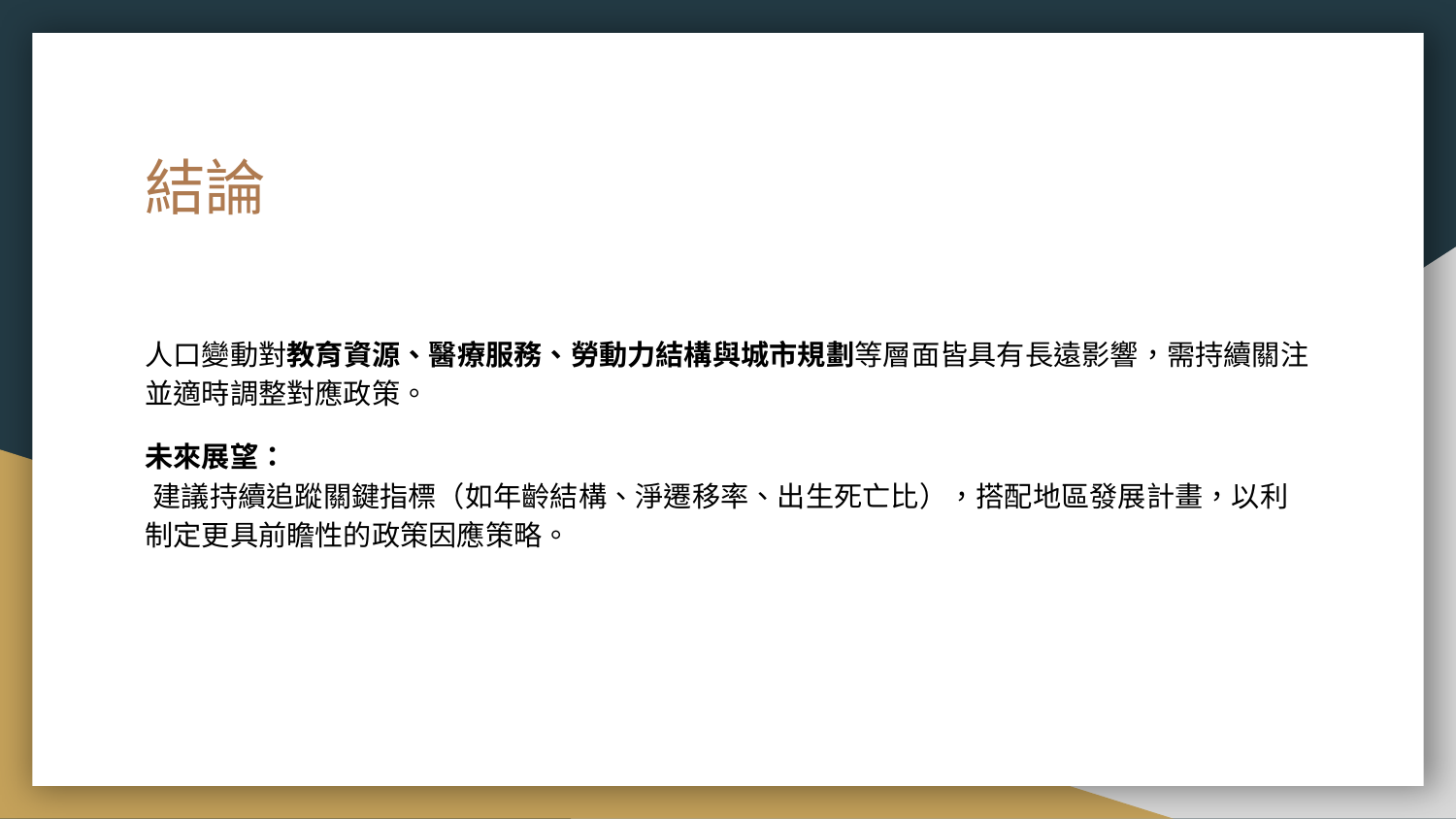

# 結論
人口變動對教育資源、醫療服務、勞動力結構與城市規劃等層面皆具有長遠影響，需持續關注並適時調整對應政策。
未來展望：
 建議持續追蹤關鍵指標（如年齡結構、淨遷移率、出生死亡比），搭配地區發展計畫，以利制定更具前瞻性的政策因應策略。